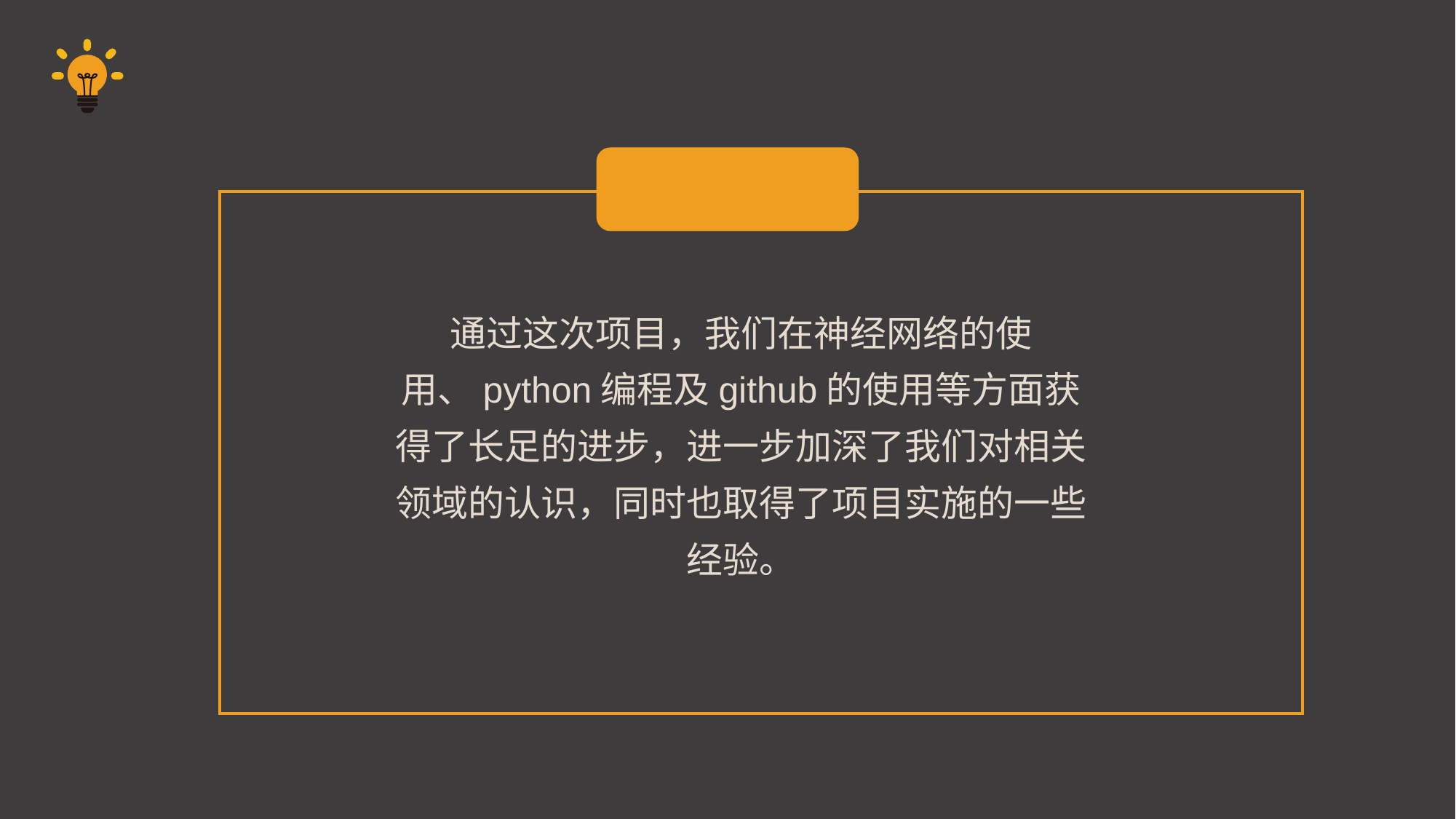

通过这次项目，我们在神经网络的使用、python编程及github的使用等方面获得了长足的进步，进一步加深了我们对相关领域的认识，同时也取得了项目实施的一些经验。